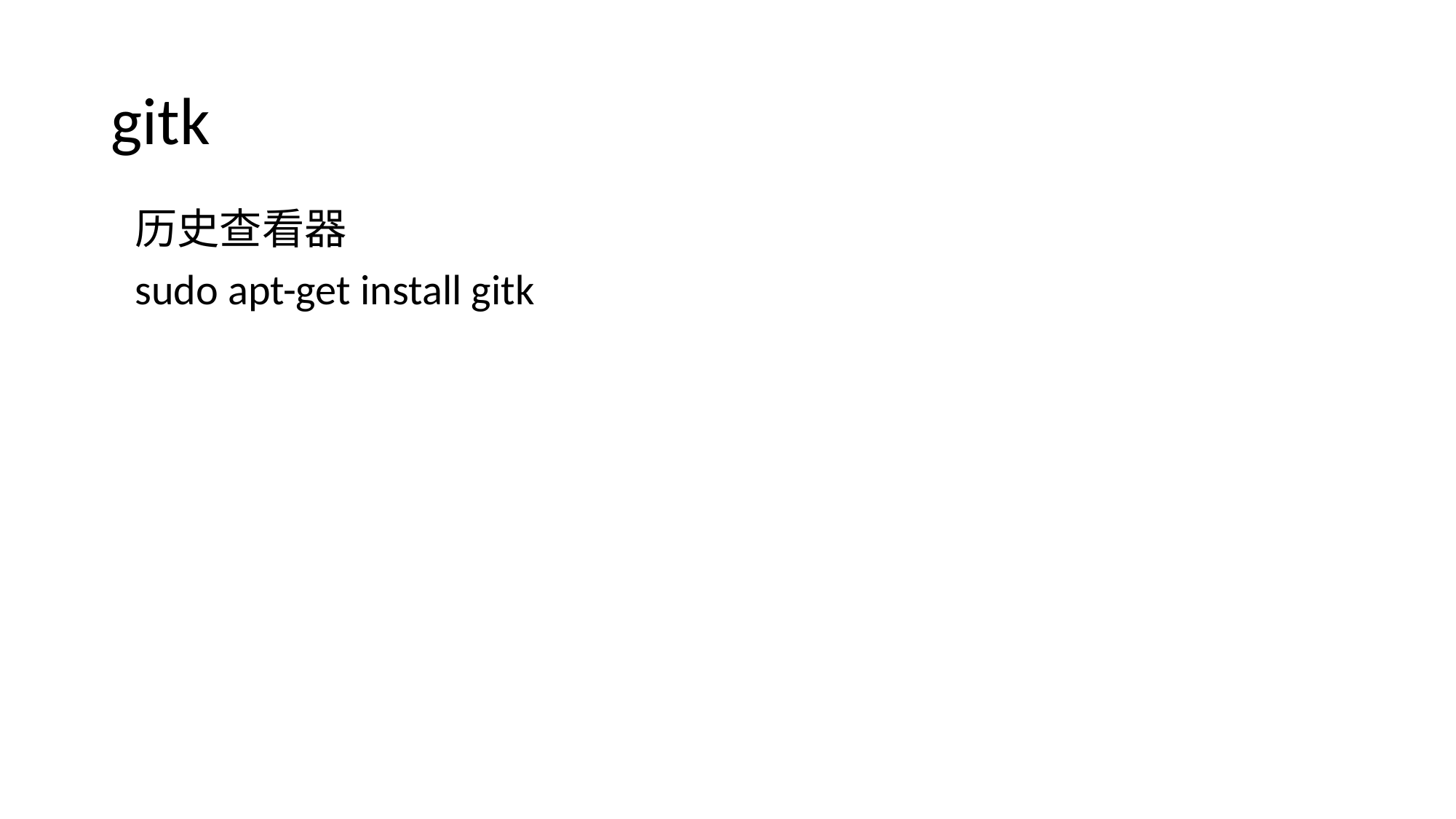

# gitk
历史查看器
sudo apt-get install gitk